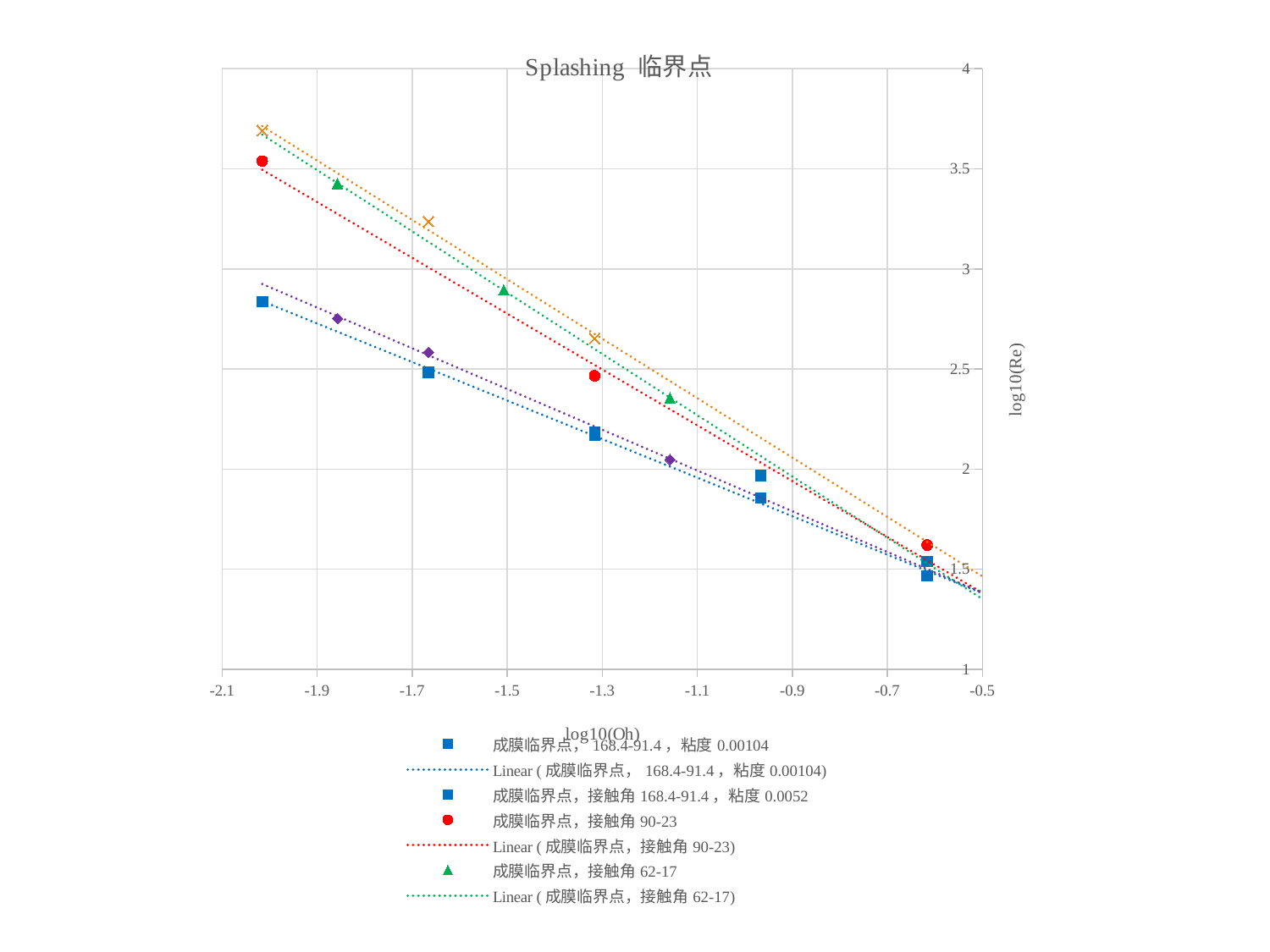

### Chart: Splashing 临界点

| Category | 成膜临界点，168.4-91.4，粘度0.00104 | 成膜临界点，接触角168.4-91.4，粘度0.0052 | 成膜临界点，接触角90-23 | 成膜临界点，接触角62-17 | 成膜临界点，接触角152-15 | 成膜临界点，接触角25-7.5 |
|---|---|---|---|---|---|---|